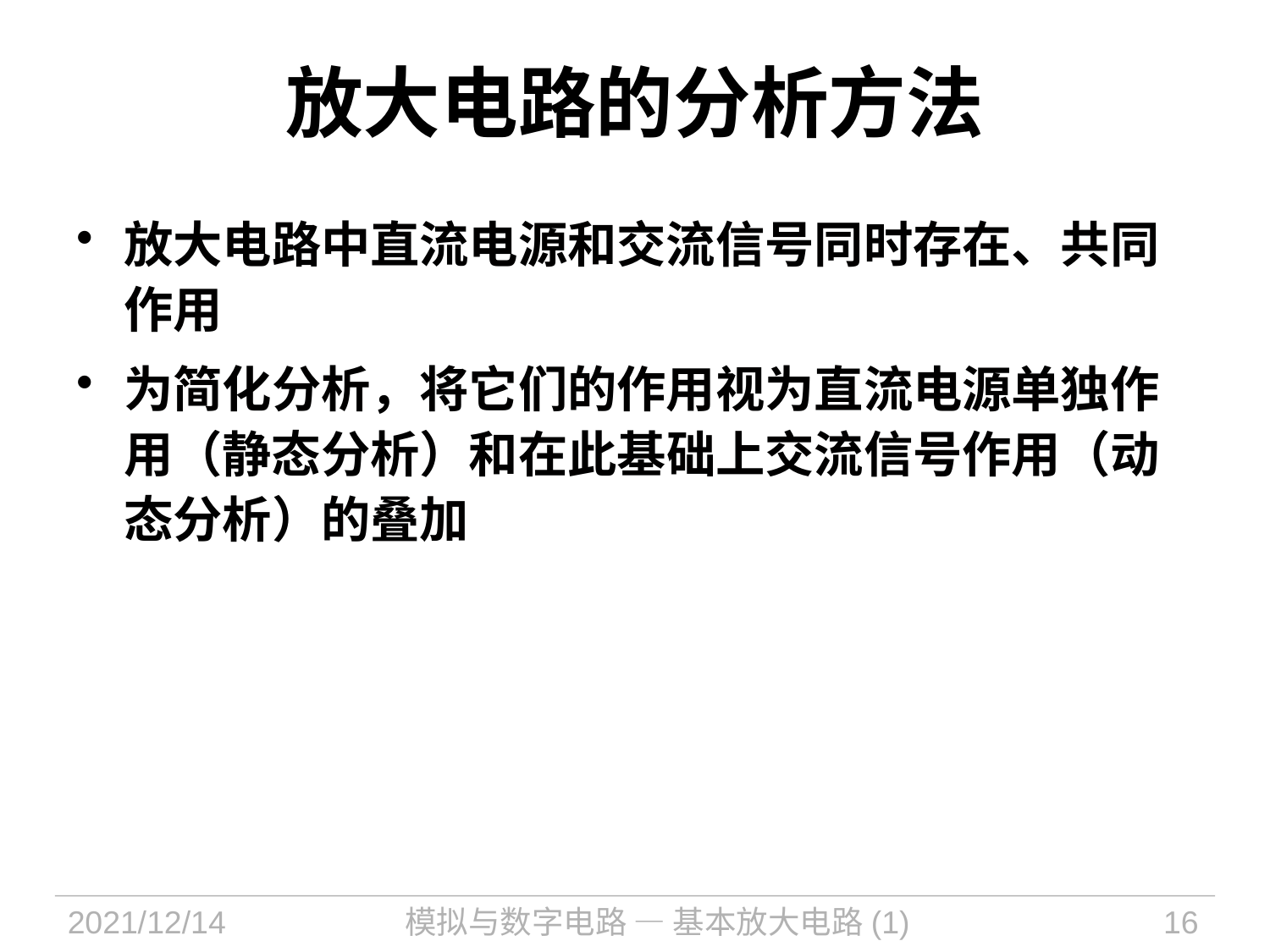

# 放大电路的分析方法
放大电路中直流电源和交流信号同时存在、共同作用
为简化分析，将它们的作用视为直流电源单独作用（静态分析）和在此基础上交流信号作用（动态分析）的叠加
2021/12/14
模拟与数字电路 — 基本放大电路(1)
16